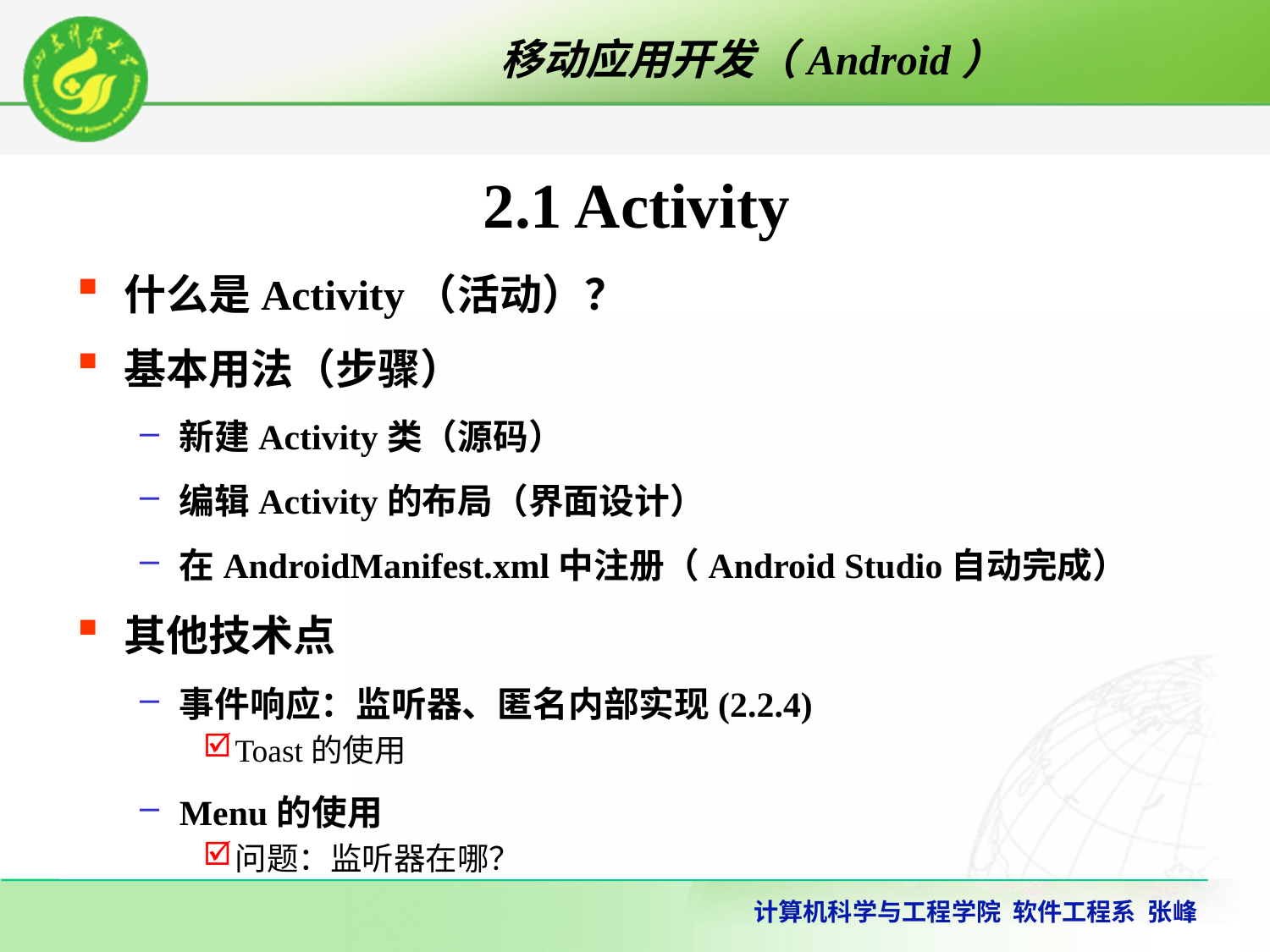

# 2.1 Activity
什么是Activity（活动）？
基本用法（步骤）
新建Activity类（源码）
编辑Activity的布局（界面设计）
在AndroidManifest.xml中注册（Android Studio自动完成）
其他技术点
事件响应：监听器、匿名内部实现(2.2.4)
Toast的使用
Menu的使用
问题：监听器在哪？